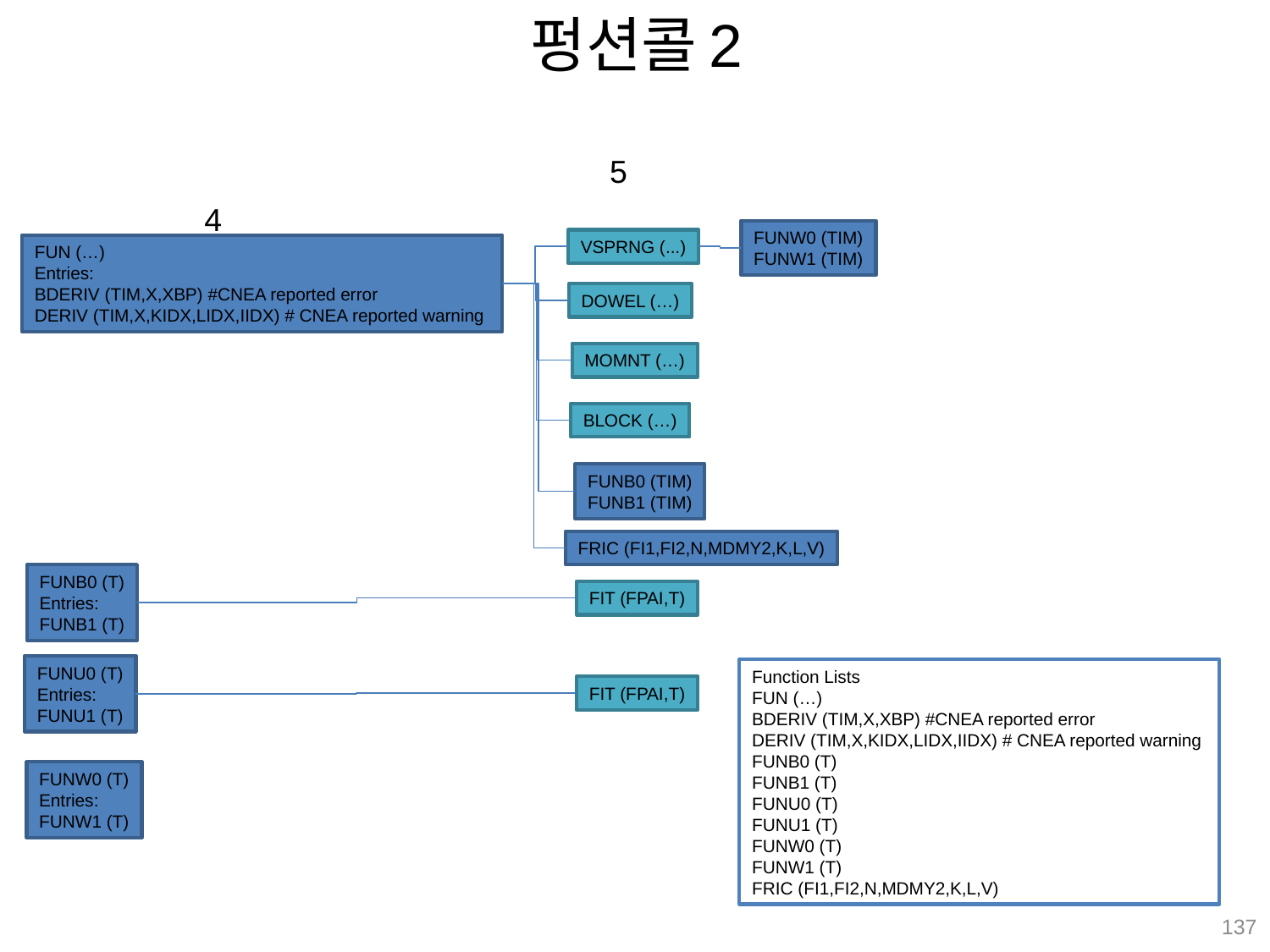

# 펑션콜2
5
4
FUNW0 (TIM)
FUNW1 (TIM)
VSPRNG (...)
FUN (…)
Entries:
BDERIV (TIM,X,XBP) #CNEA reported error
DERIV (TIM,X,KIDX,LIDX,IIDX) # CNEA reported warning
DOWEL (…)
MOMNT (…)
BLOCK (…)
FUNB0 (TIM)
FUNB1 (TIM)
FRIC (FI1,FI2,N,MDMY2,K,L,V)
FUNB0 (T)
Entries:
FUNB1 (T)
FIT (FPAI,T)
FUNU0 (T)
Entries:
FUNU1 (T)
Function Lists
FUN (…)
BDERIV (TIM,X,XBP) #CNEA reported error
DERIV (TIM,X,KIDX,LIDX,IIDX) # CNEA reported warning
FUNB0 (T)
FUNB1 (T)
FUNU0 (T)
FUNU1 (T)
FUNW0 (T)
FUNW1 (T)
FRIC (FI1,FI2,N,MDMY2,K,L,V)
FIT (FPAI,T)
FUNW0 (T)
Entries:
FUNW1 (T)
137